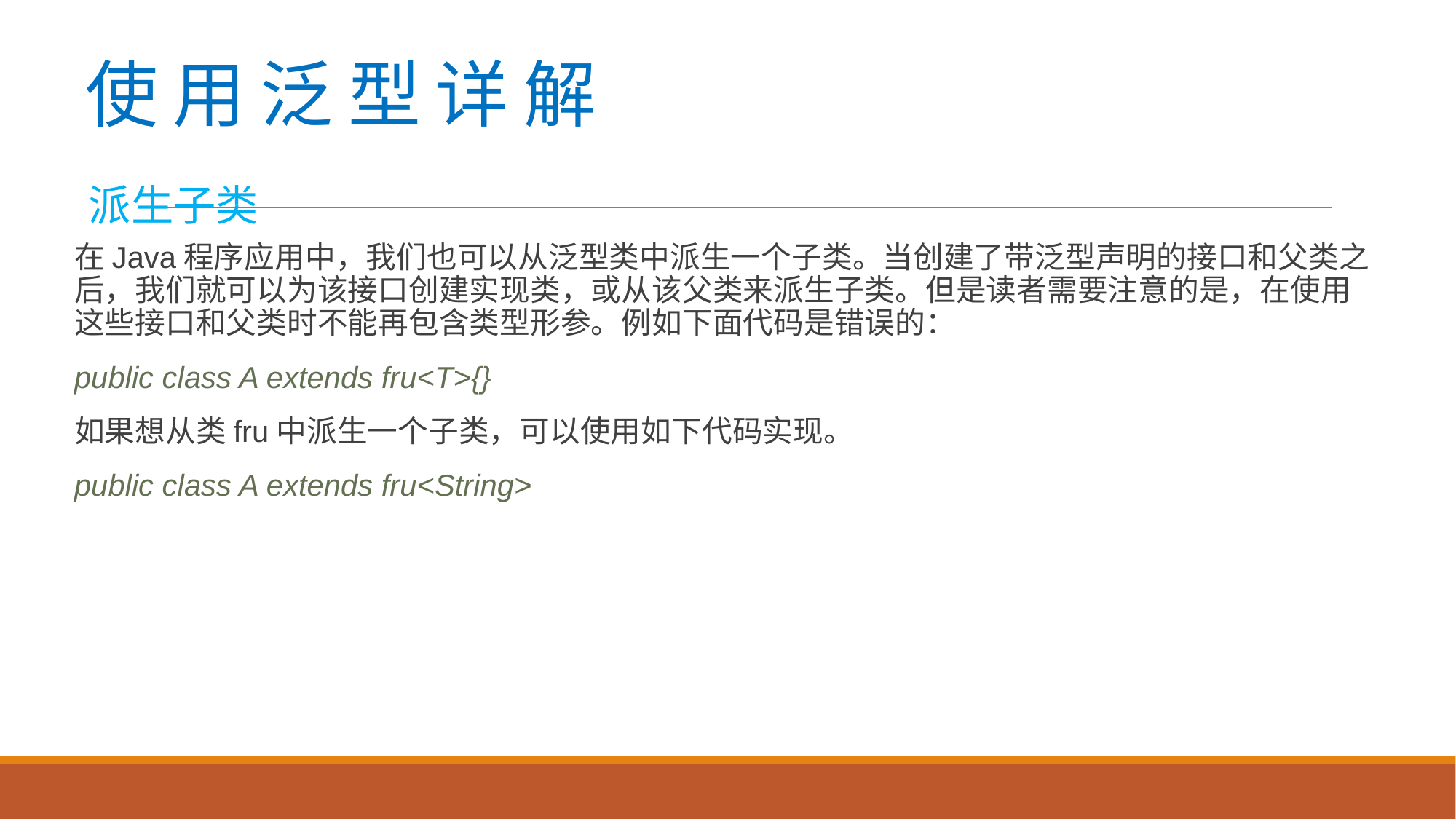

# 使 用 泛 型 详 解
派生子类
在Java程序应用中，我们也可以从泛型类中派生一个子类。当创建了带泛型声明的接口和父类之后，我们就可以为该接口创建实现类，或从该父类来派生子类。但是读者需要注意的是，在使用这些接口和父类时不能再包含类型形参。例如下面代码是错误的：
public class A extends fru<T>{}
如果想从类fru中派生一个子类，可以使用如下代码实现。
public class A extends fru<String>